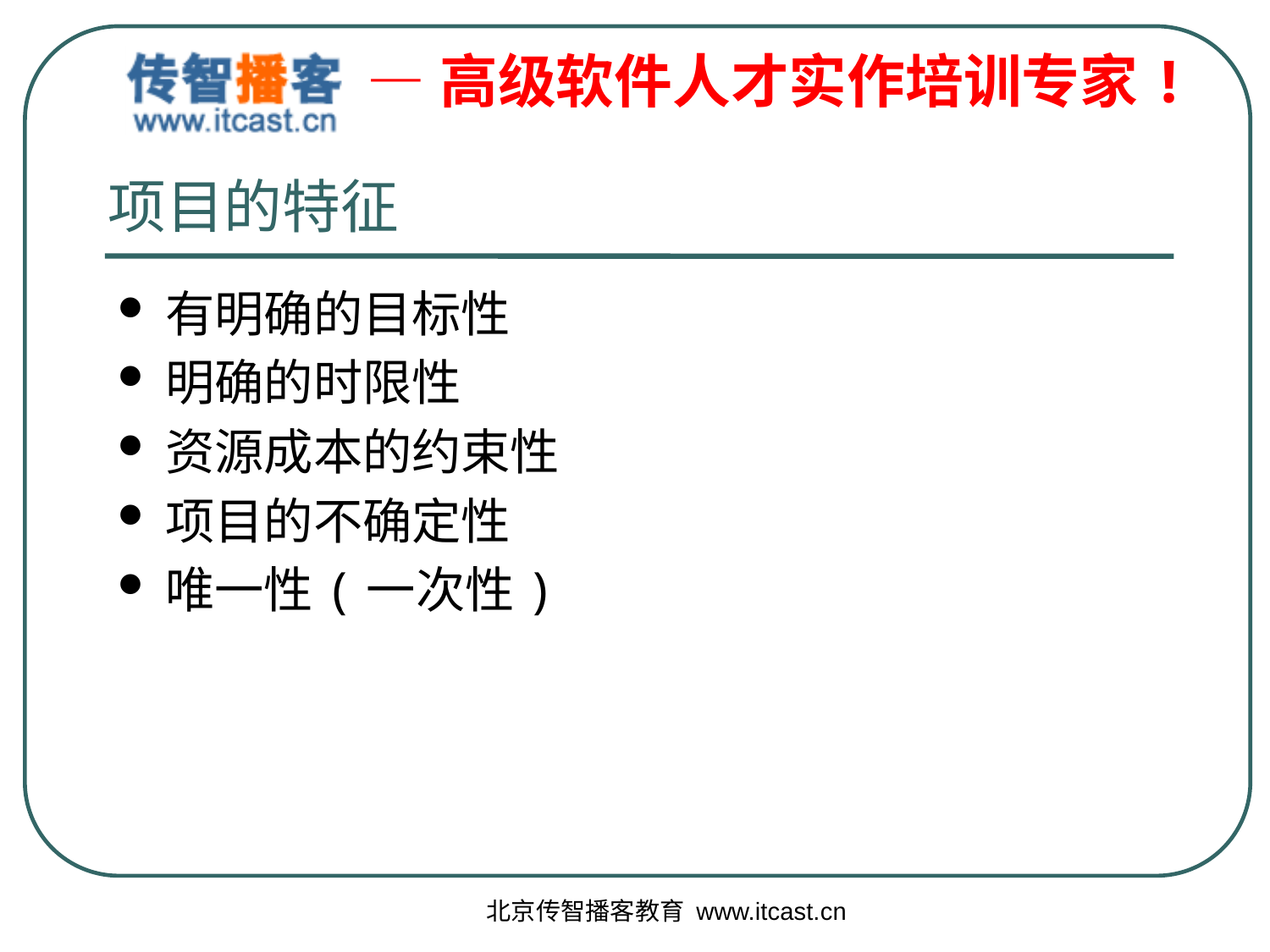

# 项目的特征
有明确的目标性
明确的时限性
资源成本的约束性
项目的不确定性
唯一性(一次性)
北京传智播客教育 www.itcast.cn